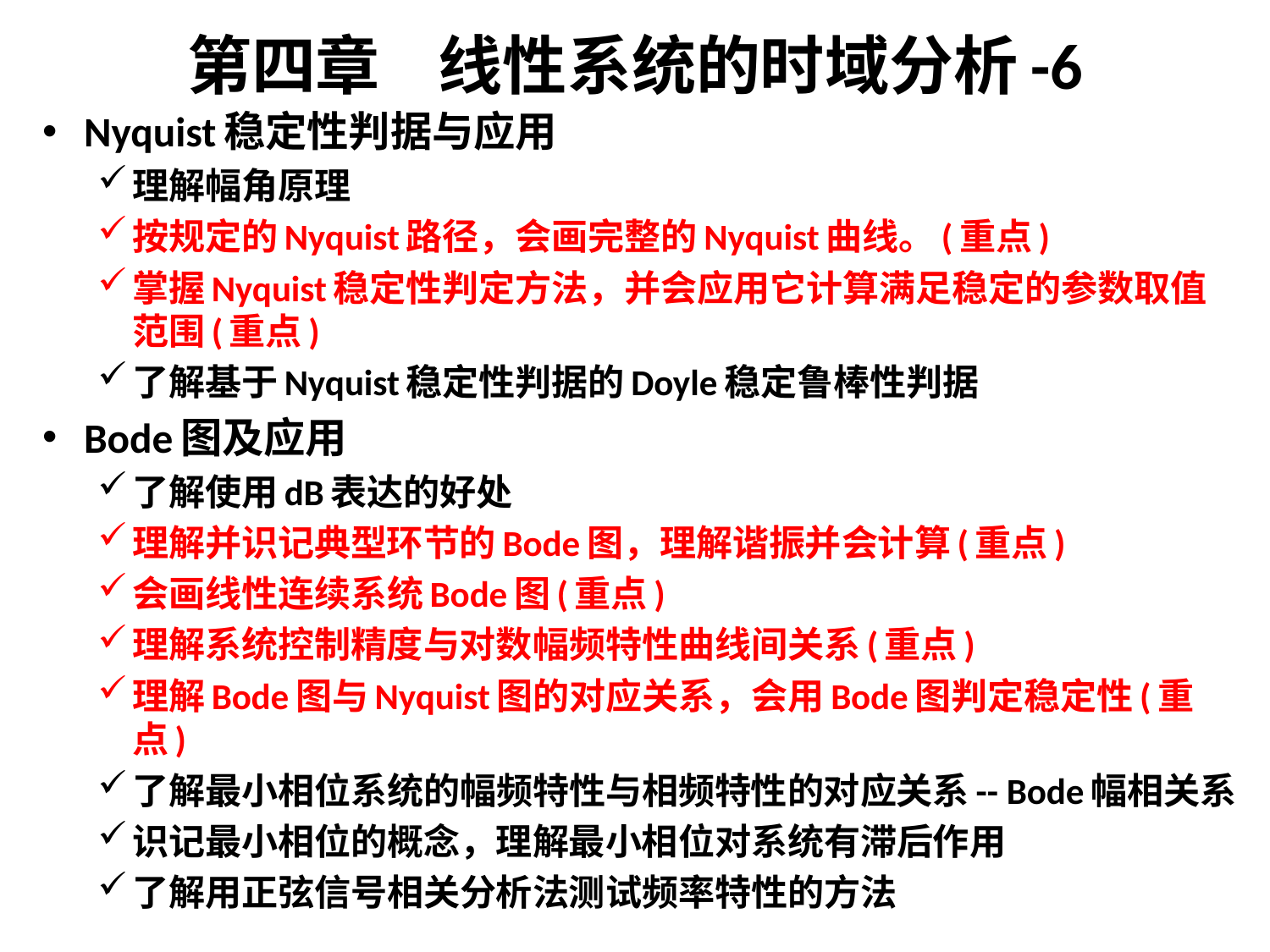

# 第四章    线性系统的时域分析-6
Nyquist稳定性判据与应用
理解幅角原理
按规定的Nyquist路径，会画完整的Nyquist曲线。(重点)
掌握Nyquist稳定性判定方法，并会应用它计算满足稳定的参数取值范围(重点)
了解基于Nyquist稳定性判据的Doyle稳定鲁棒性判据
Bode图及应用
了解使用dB表达的好处
理解并识记典型环节的Bode图，理解谐振并会计算(重点)
会画线性连续系统Bode图(重点)
理解系统控制精度与对数幅频特性曲线间关系(重点)
理解Bode图与Nyquist图的对应关系，会用Bode图判定稳定性(重点)
了解最小相位系统的幅频特性与相频特性的对应关系-- Bode幅相关系
识记最小相位的概念，理解最小相位对系统有滞后作用
了解用正弦信号相关分析法测试频率特性的方法